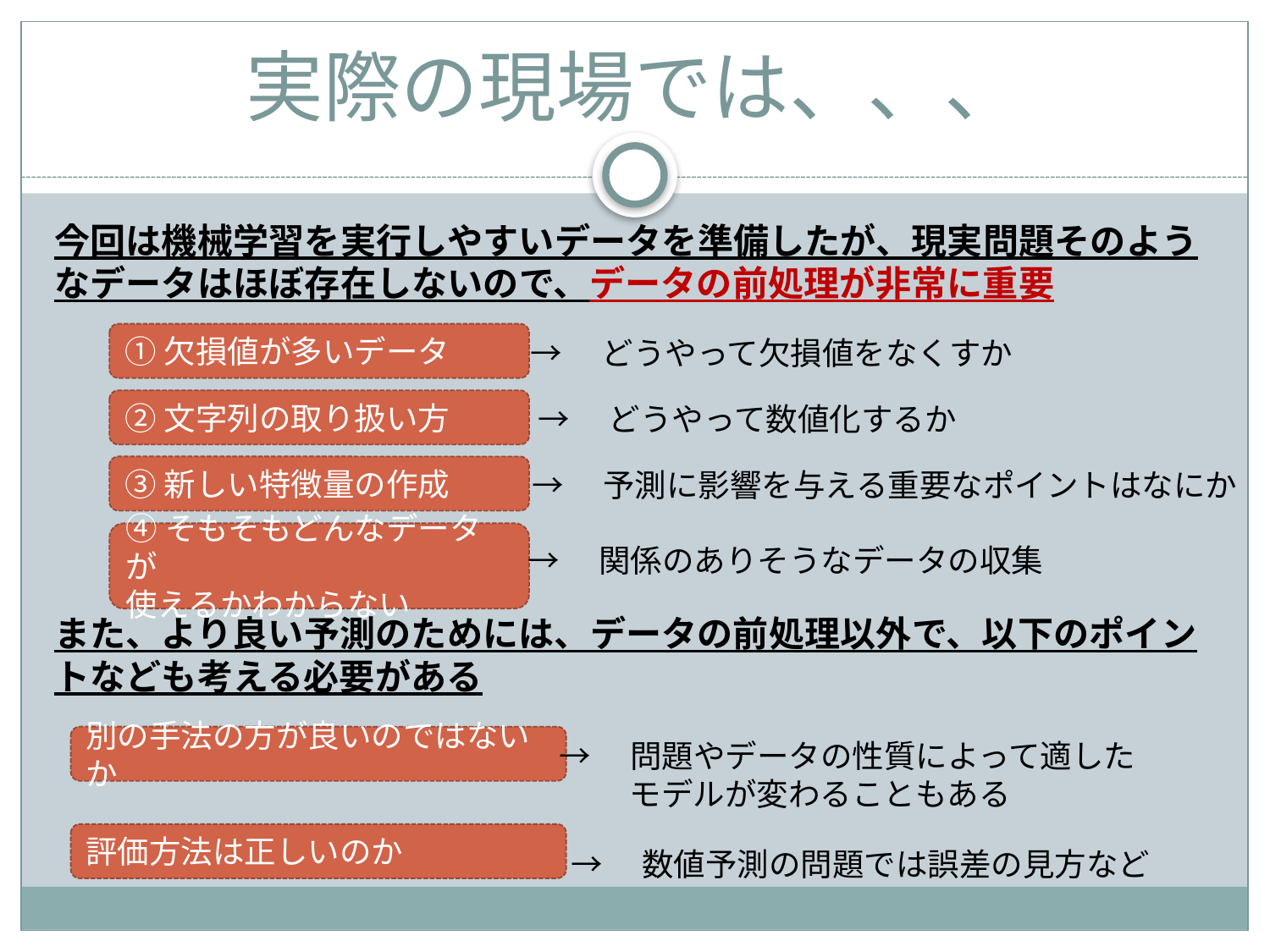

# 実際の現場では、、、
今回は機械学習を実行しやすいデータを準備したが、現実問題そのようなデータはほぼ存在しないので、データの前処理が非常に重要

また、より良い予測のためには、データの前処理以外で、以下のポイントなども考える必要がある

①欠損値が多いデータ
→　どうやって欠損値をなくすか
②文字列の取り扱い方
→　どうやって数値化するか
③新しい特徴量の作成
→　予測に影響を与える重要なポイントはなにか
④そもそもどんなデータが
使えるかわからない
→　関係のありそうなデータの収集
別の手法の方が良いのではないか
→　問題やデータの性質によって適した
　　 モデルが変わることもある
評価方法は正しいのか
→　数値予測の問題では誤差の見方など